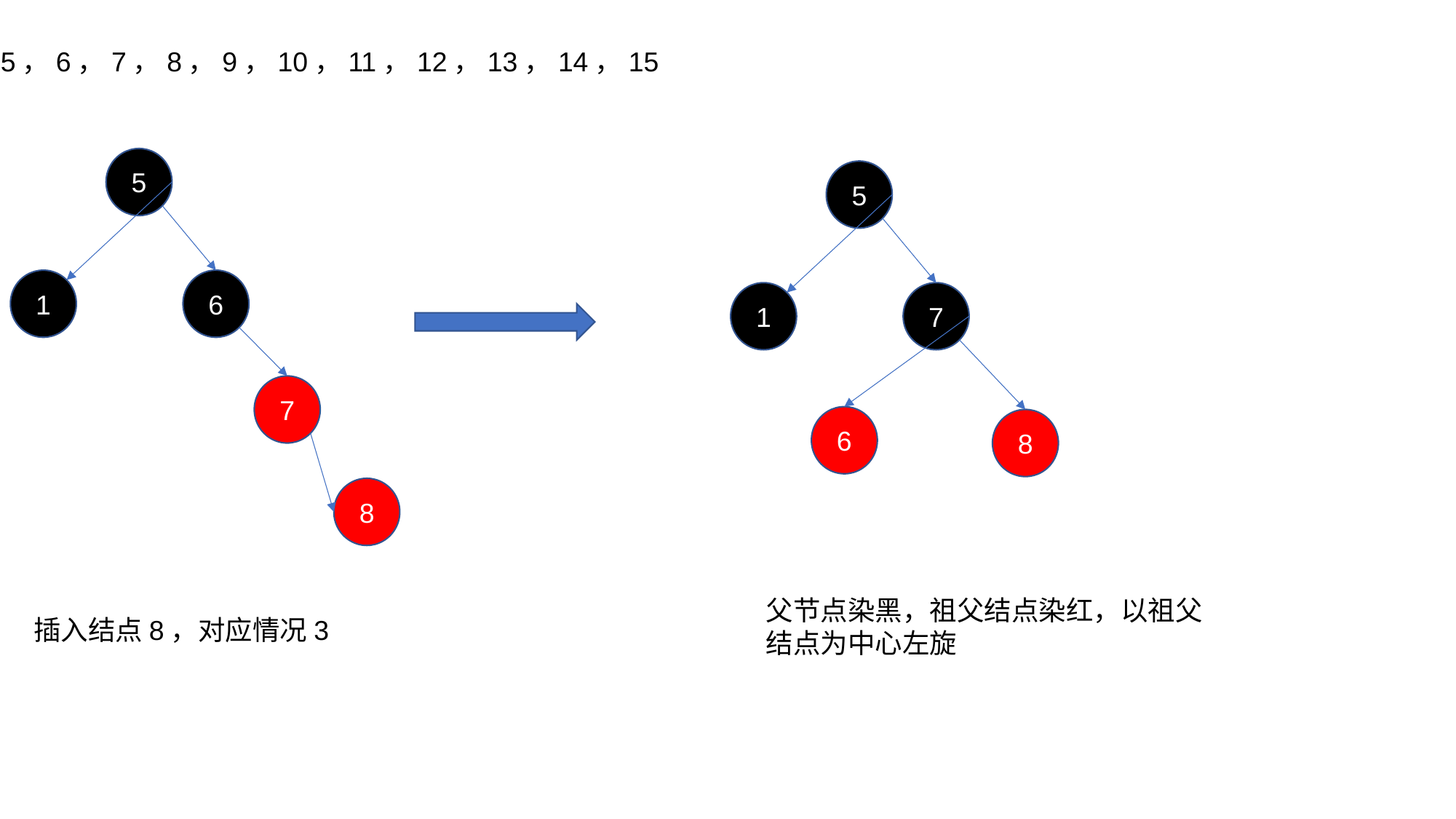

{1，5，6，7，8，9，10，11，12，13，14，15
5
5
1
6
1
7

7
6
8
8
父节点染黑，祖父结点染红，以祖父结点为中心左旋
插入结点8，对应情况3